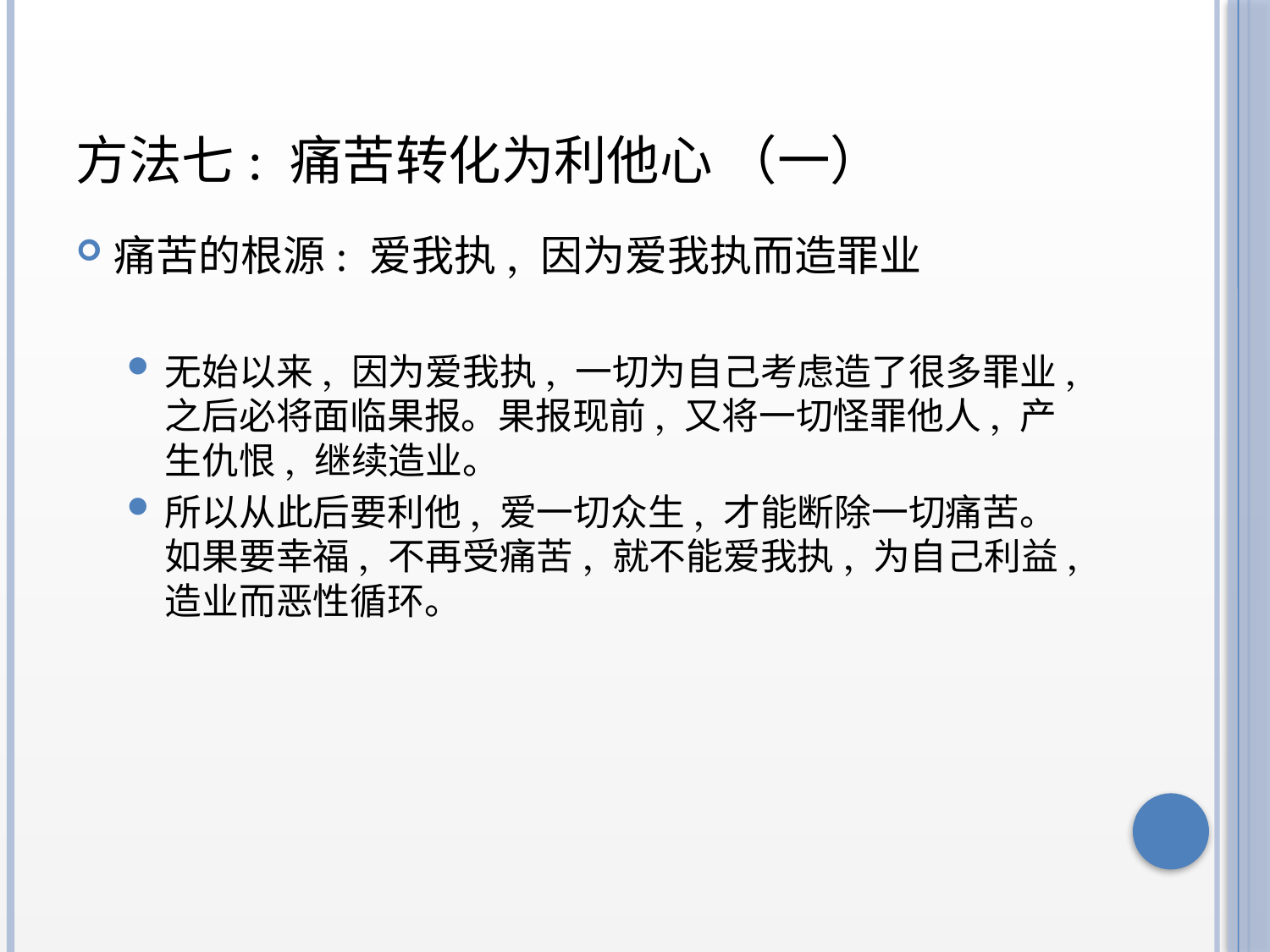

# 方法七: 痛苦转化为利他心 （一）
痛苦的根源: 爱我执, 因为爱我执而造罪业

无始以来, 因为爱我执, 一切为自己考虑造了很多罪业, 之后必将面临果报。果报现前, 又将一切怪罪他人, 产生仇恨, 继续造业。
所以从此后要利他, 爱一切众生, 才能断除一切痛苦。如果要幸福, 不再受痛苦, 就不能爱我执, 为自己利益, 造业而恶性循环。